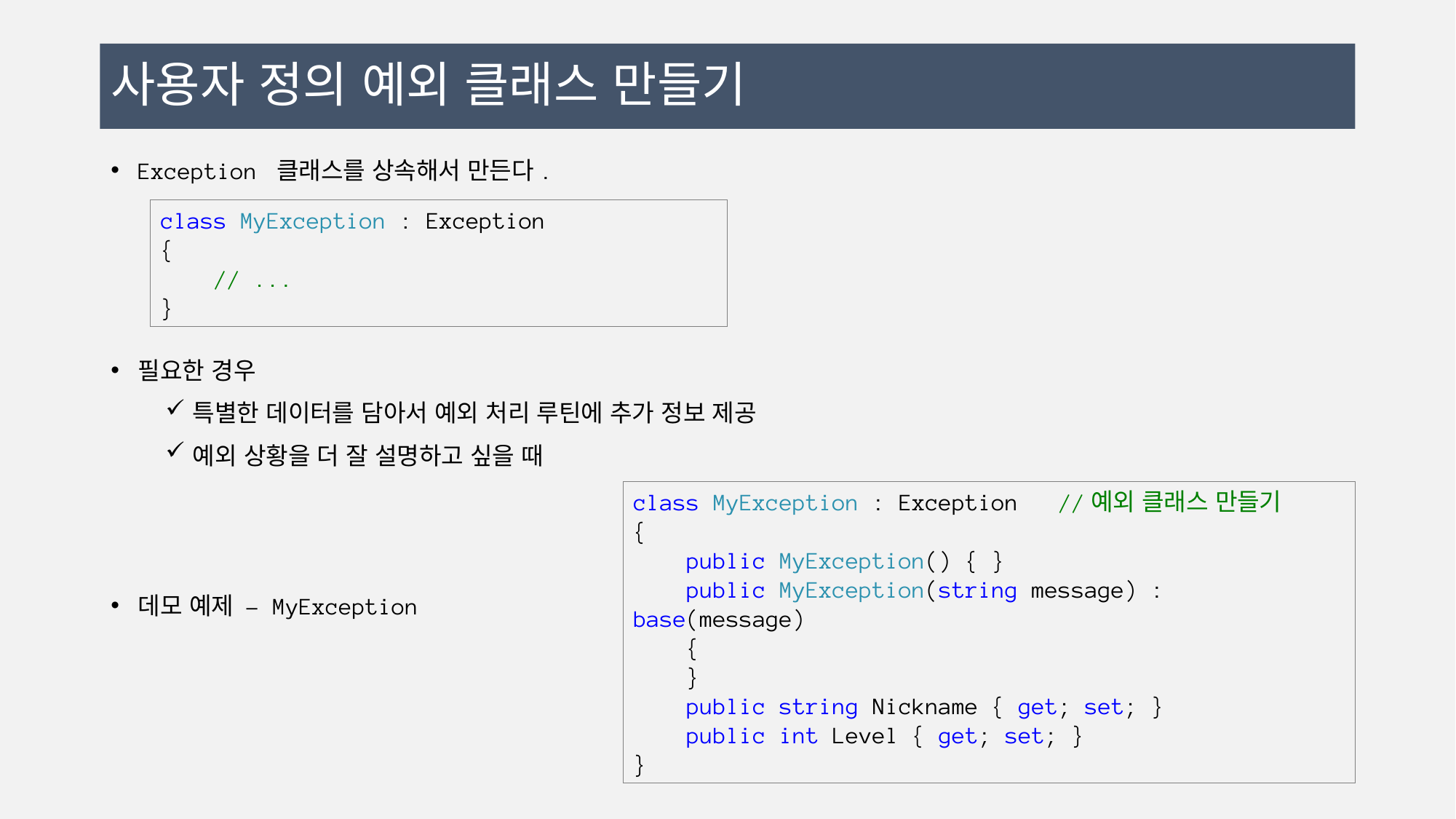

# 사용자 정의 예외 클래스 만들기
Exception 클래스를 상속해서 만든다.

필요한 경우
특별한 데이터를 담아서 예외 처리 루틴에 추가 정보 제공
예외 상황을 더 잘 설명하고 싶을 때

데모 예제 - MyException
class MyException : Exception
{
    // ...
}
class MyException : Exception   //예외 클래스 만들기
{
    public MyException() { }
    public MyException(string message) : base(message)
    {
    }
    public string Nickname { get; set; }
    public int Level { get; set; }
}